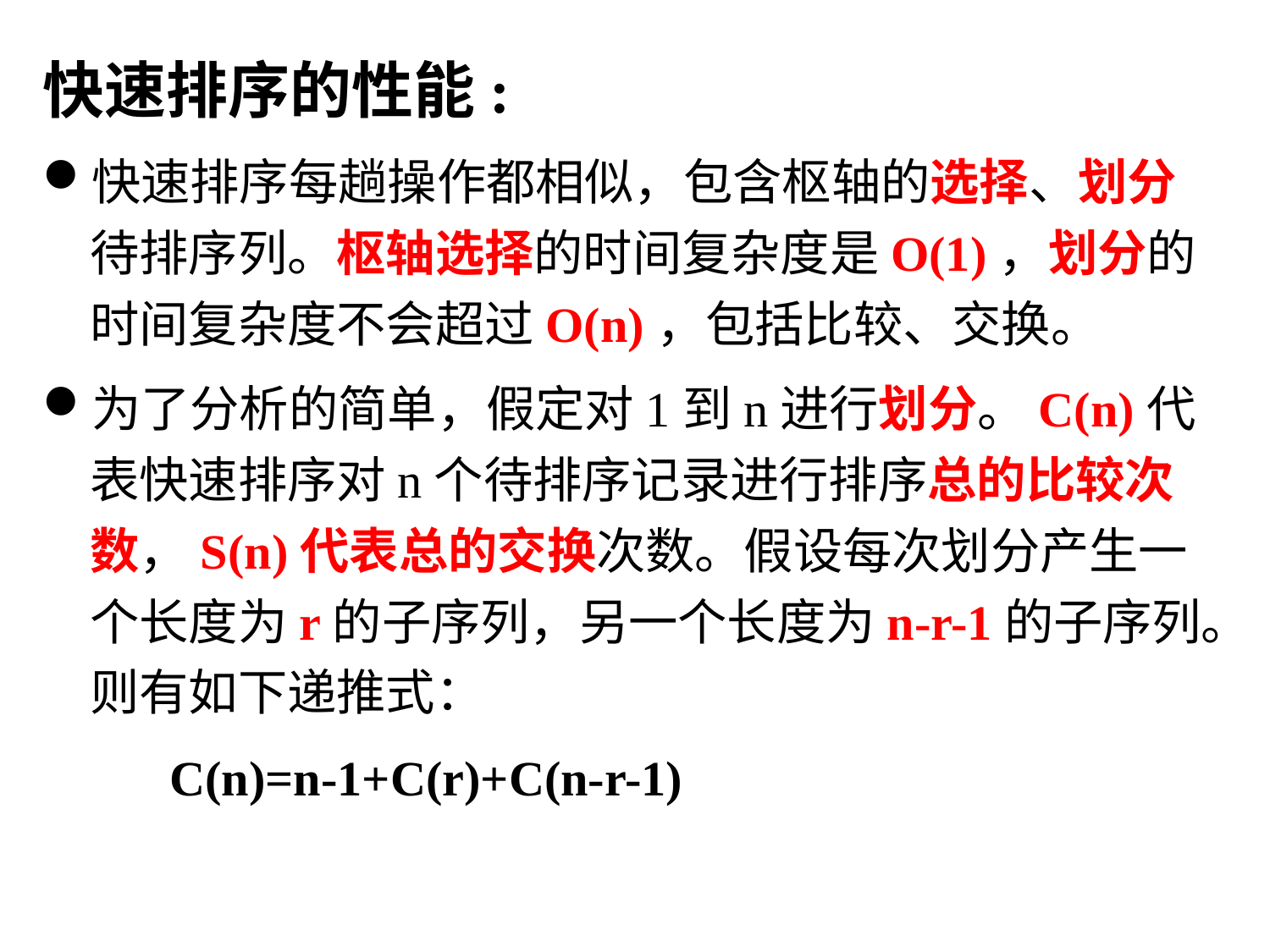

快速排序的性能:
快速排序每趟操作都相似，包含枢轴的选择、划分待排序列。枢轴选择的时间复杂度是O(1)，划分的时间复杂度不会超过O(n)，包括比较、交换。
为了分析的简单，假定对1到n进行划分。C(n)代表快速排序对n个待排序记录进行排序总的比较次数，S(n)代表总的交换次数。假设每次划分产生一个长度为r的子序列，另一个长度为n-r-1的子序列。则有如下递推式：
	C(n)=n-1+C(r)+C(n-r-1)